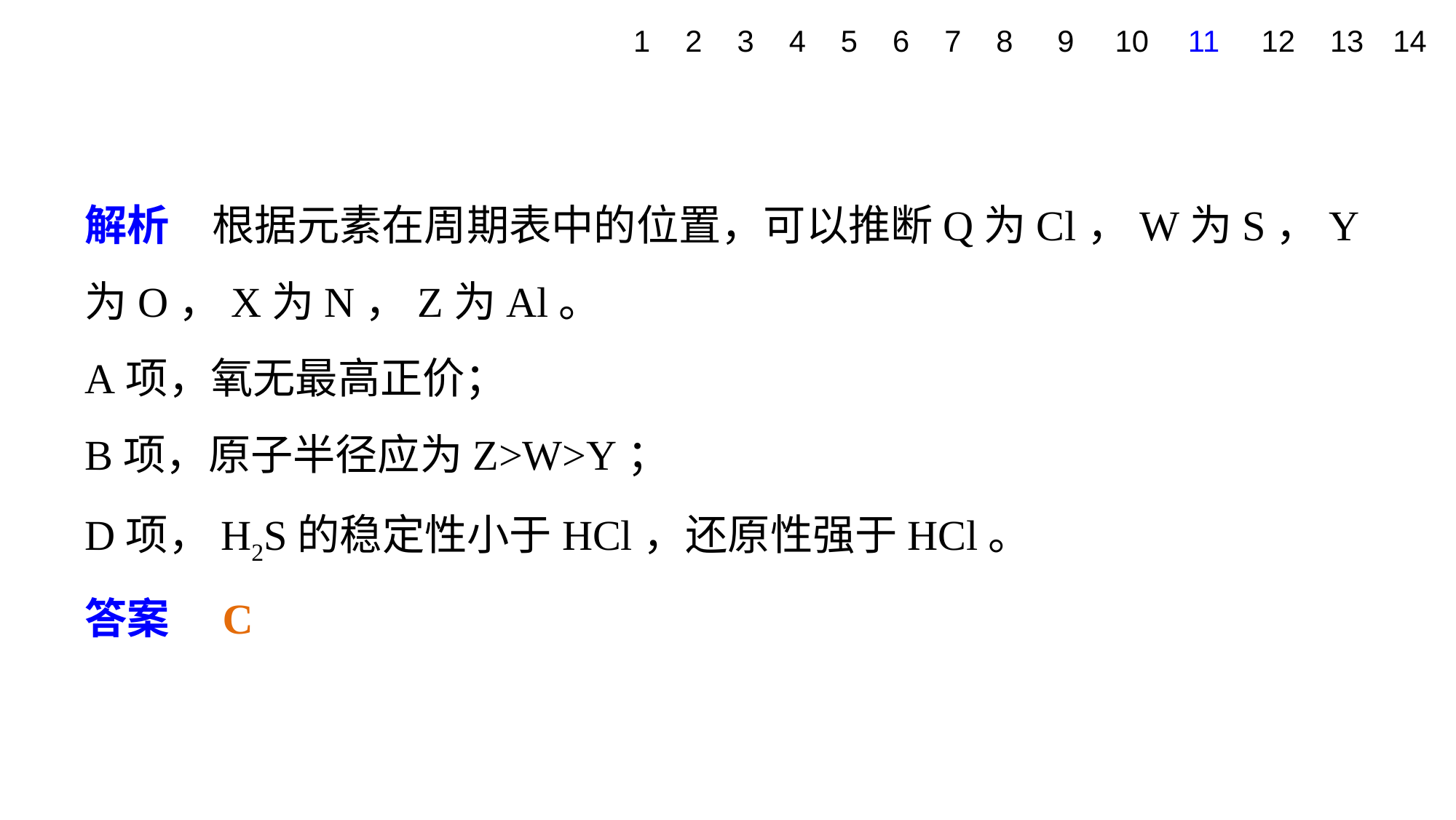

1
2
3
4
5
6
7
8
9
10
11
12
13
14
解析　根据元素在周期表中的位置，可以推断Q为Cl，W为S，Y为O，X为N，Z为Al。
A项，氧无最高正价；
B项，原子半径应为Z>W>Y；
D项，H2S的稳定性小于HCl，还原性强于HCl。
答案　C